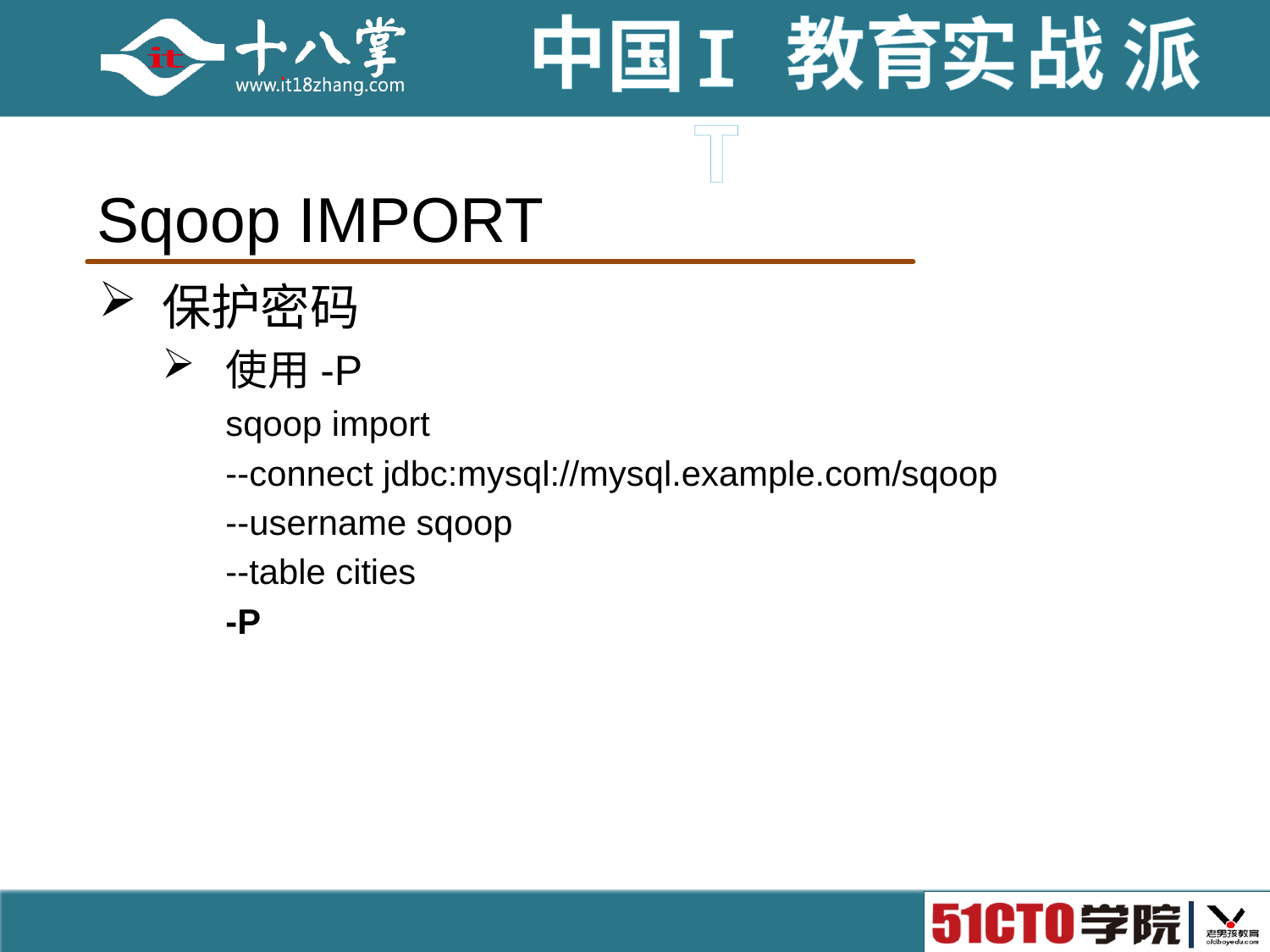

# Sqoop IMPORT
保护密码
使用-P
sqoop import
--connect jdbc:mysql://mysql.example.com/sqoop
--username sqoop
--table cities
-P